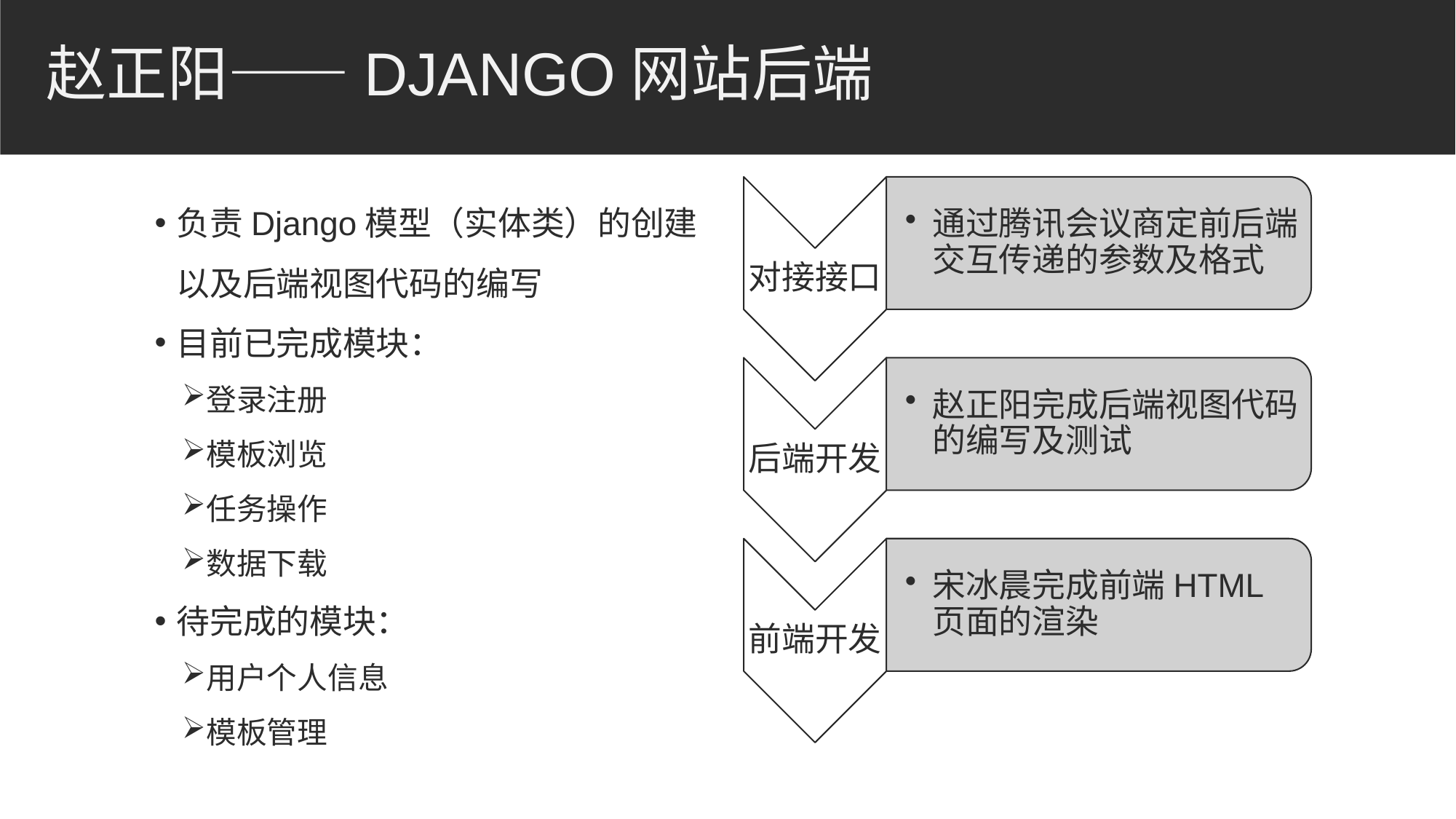

# 赵正阳——Django网站后端
对接接口
通过腾讯会议商定前后端交互传递的参数及格式
后端开发
赵正阳完成后端视图代码的编写及测试
前端开发
宋冰晨完成前端HTML页面的渲染
负责Django模型（实体类）的创建以及后端视图代码的编写
目前已完成模块：
登录注册
模板浏览
任务操作
数据下载
待完成的模块：
用户个人信息
模板管理